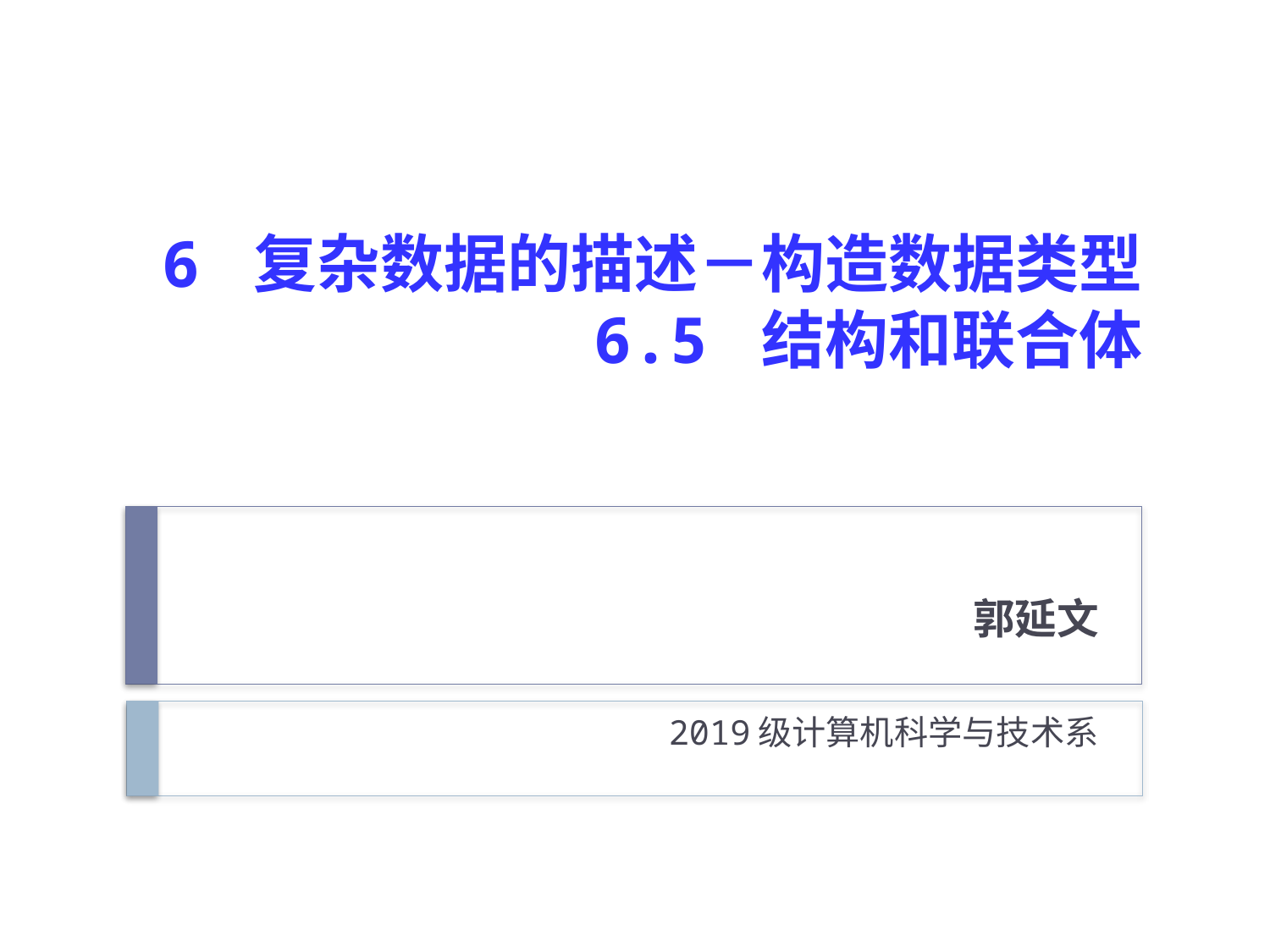

# 6 复杂数据的描述－构造数据类型 6.5 结构和联合体
郭延文

2019级计算机科学与技术系